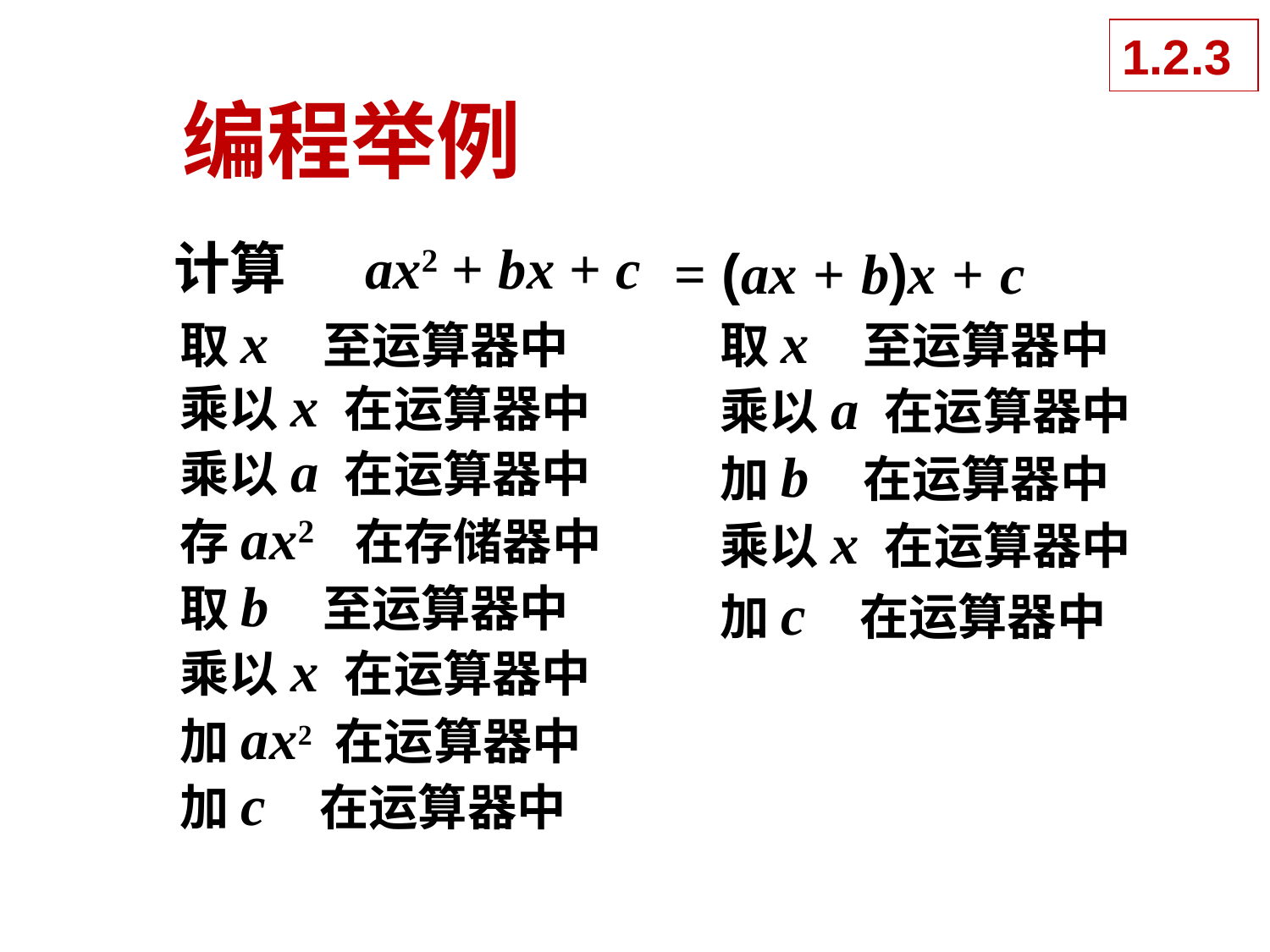

1.2.3

# 编程举例
计算     ax2 + bx + c
= (ax + b)x + c
取x   至运算器中
取x   至运算器中
乘以x 在运算器中
乘以a 在运算器中
乘以a 在运算器中
加b   在运算器中
存ax2    在存储器中
乘以x 在运算器中
取b   至运算器中
加c   在运算器中
乘以x 在运算器中
加ax2  在运算器中
加c   在运算器中